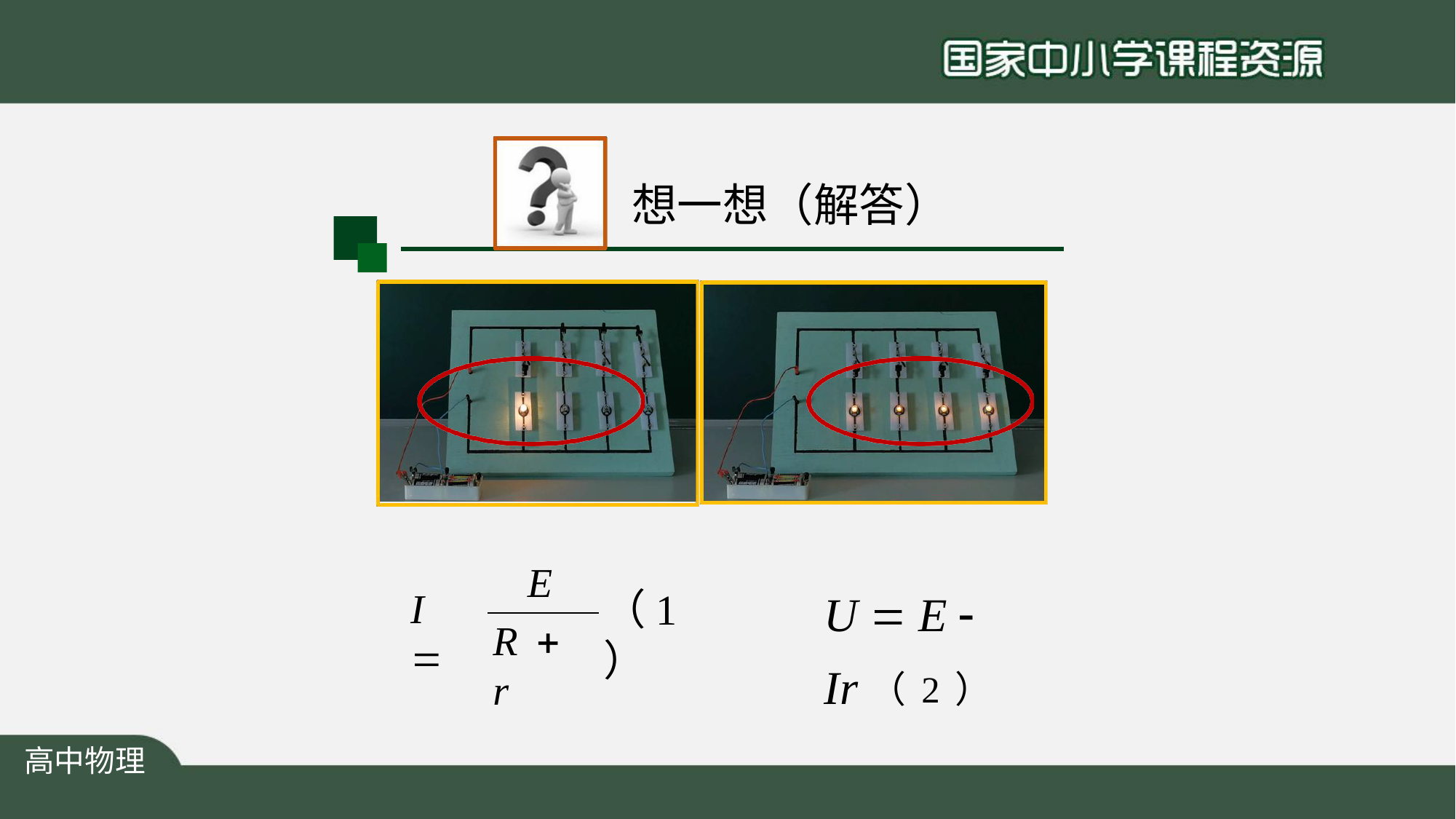

# 想一想（解答）

E
I	=
（1）
U = E − Ir（2）
R	+	r

高中物理